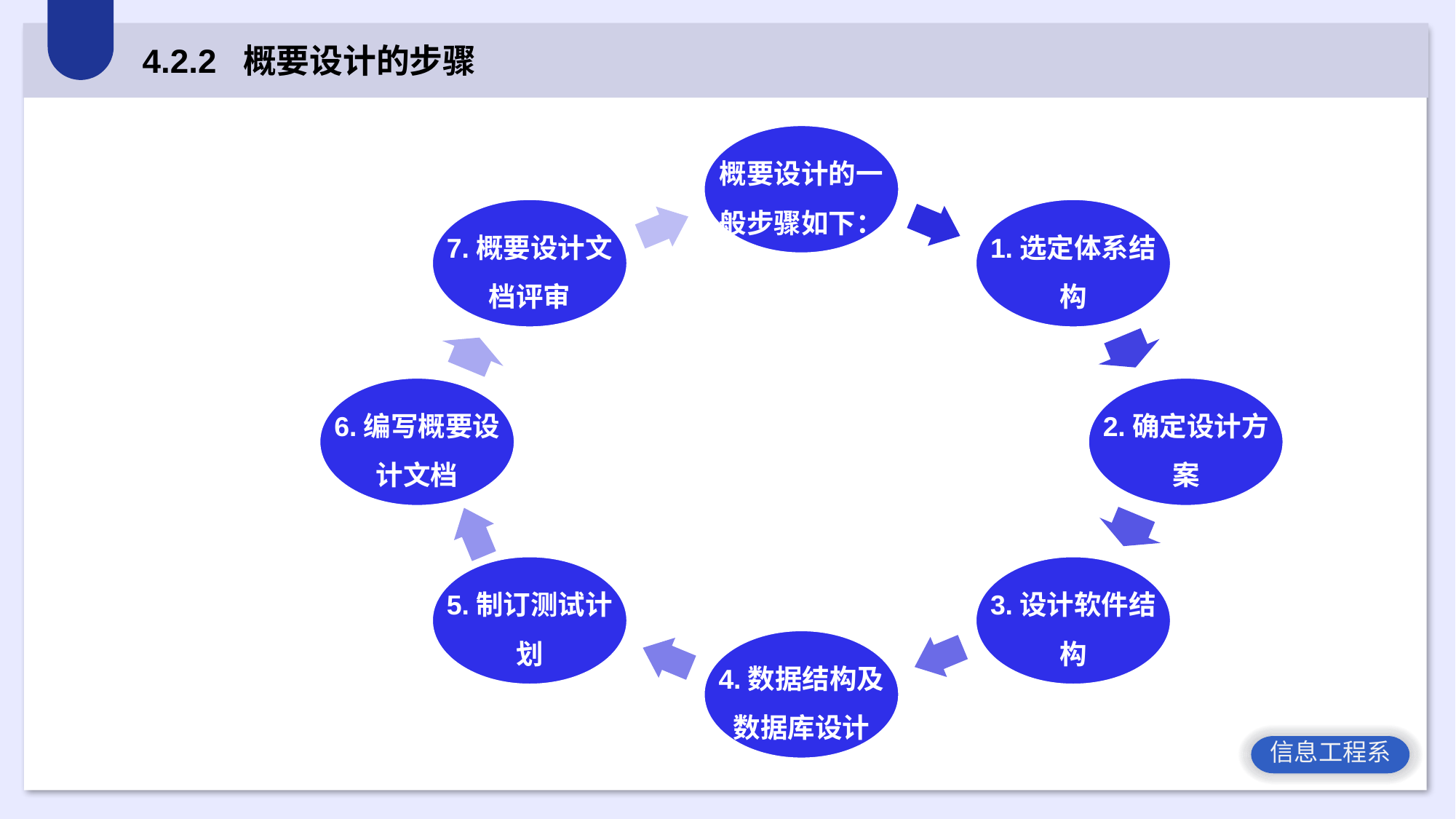

4.2.2  概要设计的步骤
概要设计的一般步骤如下：
7.概要设计文档评审
1.选定体系结构

6.编写概要设计文档
2.确定设计方案

5.制订测试计划
3.设计软件结构
4.数据结构及数据库设计